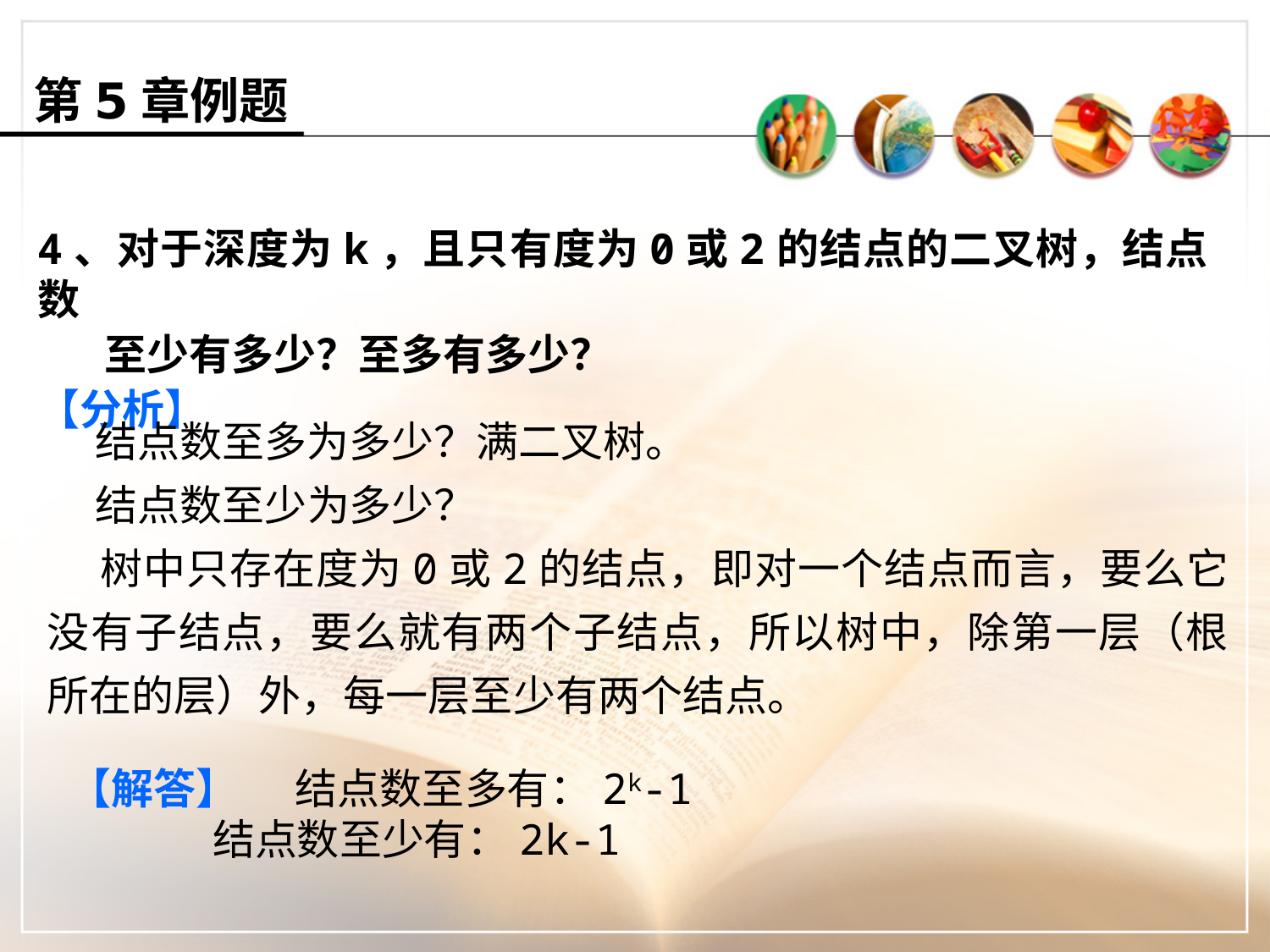

第5章例题
4、对于深度为k，且只有度为0或2的结点的二叉树，结点数
      至少有多少？至多有多少？
【分析】

    结点数至多为多少？满二叉树。
    结点数至少为多少？
    树中只存在度为0或2的结点，即对一个结点而言，要么它没有子结点，要么就有两个子结点，所以树中，除第一层（根所在的层）外，每一层至少有两个结点。
【解答】      结点数至多有：2k-1
              结点数至少有：2k-1